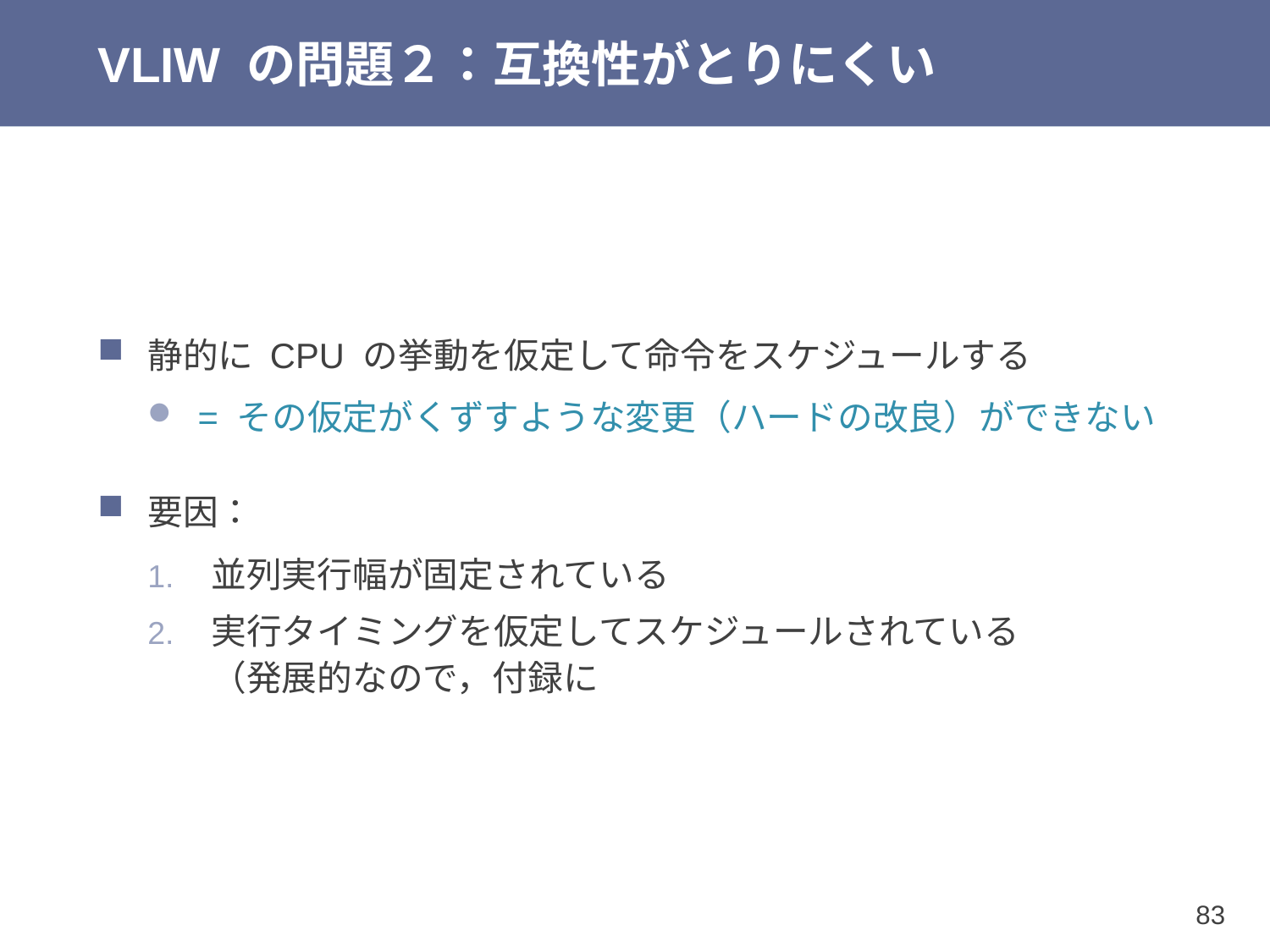

# VLIW の問題２：互換性がとりにくい
静的に CPU の挙動を仮定して命令をスケジュールする
= その仮定がくずすような変更（ハードの改良）ができない
要因：
並列実行幅が固定されている
実行タイミングを仮定してスケジュールされている
（発展的なので，付録に